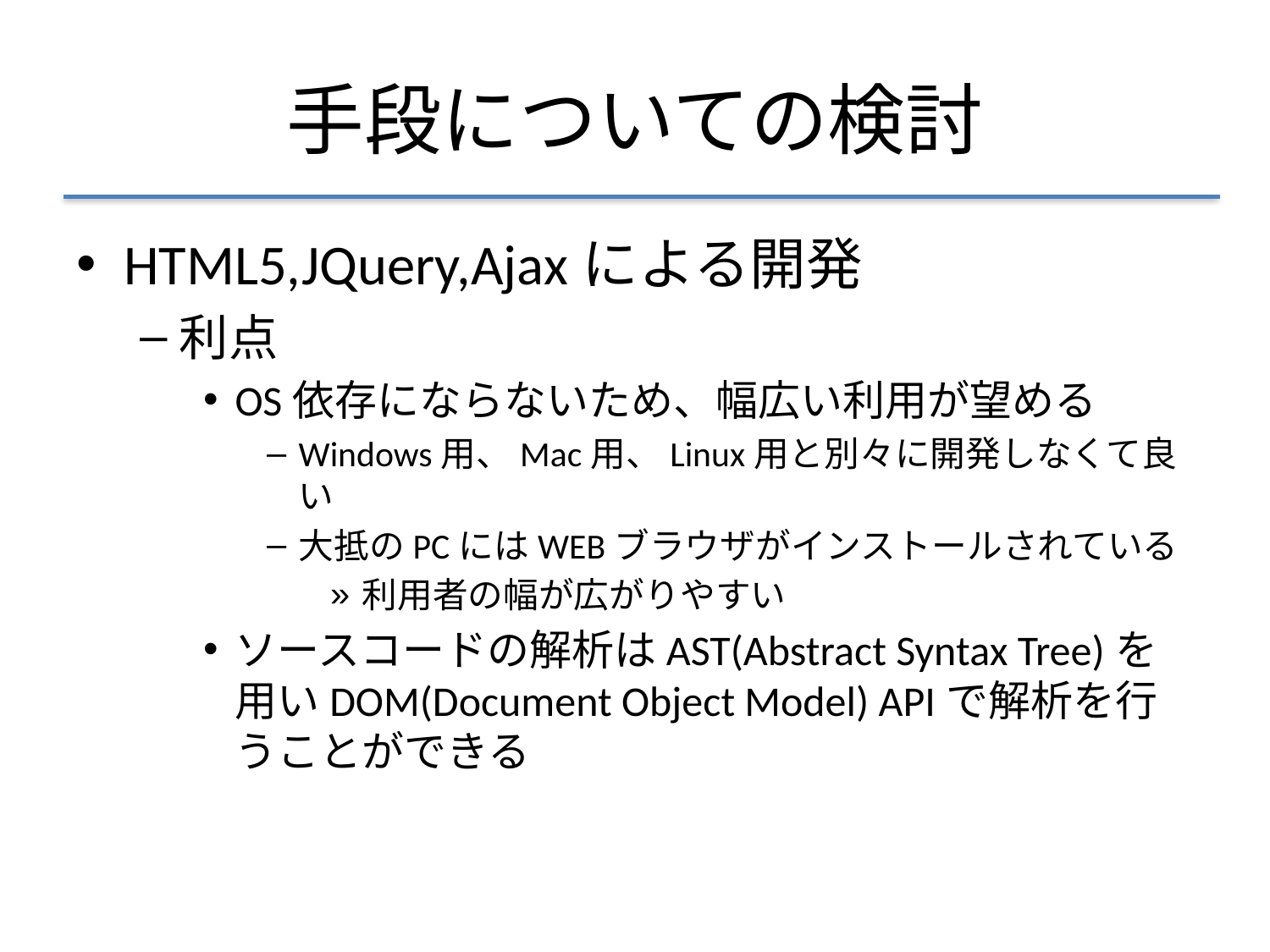

# 手段についての検討
HTML5,JQuery,Ajaxによる開発
利点
OS依存にならないため、幅広い利用が望める
Windows用、Mac用、Linux用と別々に開発しなくて良い
大抵のPCにはWEBブラウザがインストールされている
利用者の幅が広がりやすい
ソースコードの解析はAST(Abstract Syntax Tree)を用いDOM(Document Object Model) APIで解析を行うことができる